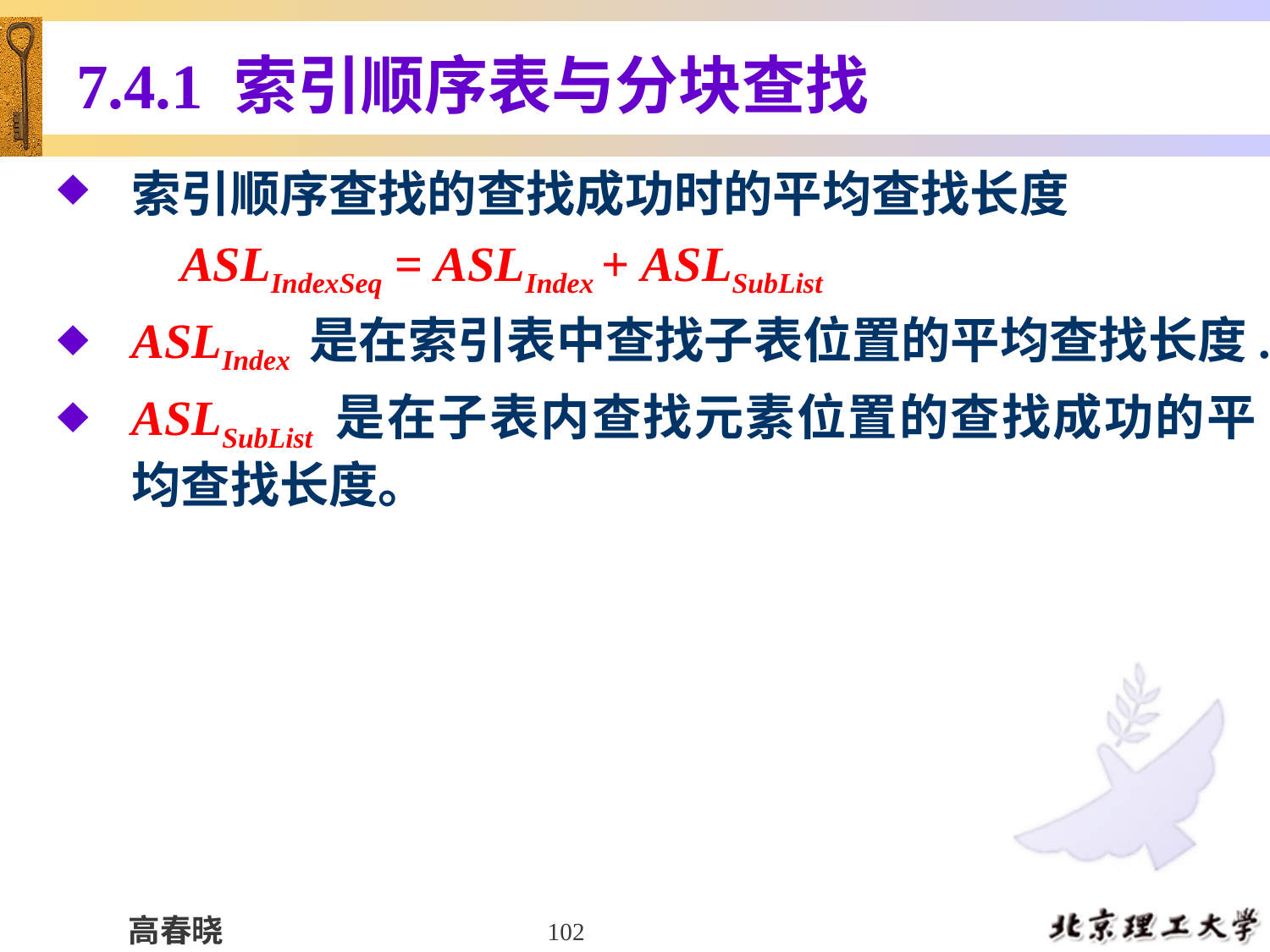

# 7.4.1 索引顺序表与分块查找
索引顺序查找的查找成功时的平均查找长度
          ASLIndexSeq = ASLIndex + ASLSubList
ASLIndex 是在索引表中查找子表位置的平均查找长度.
ASLSubList 是在子表内查找元素位置的查找成功的平均查找长度。

102